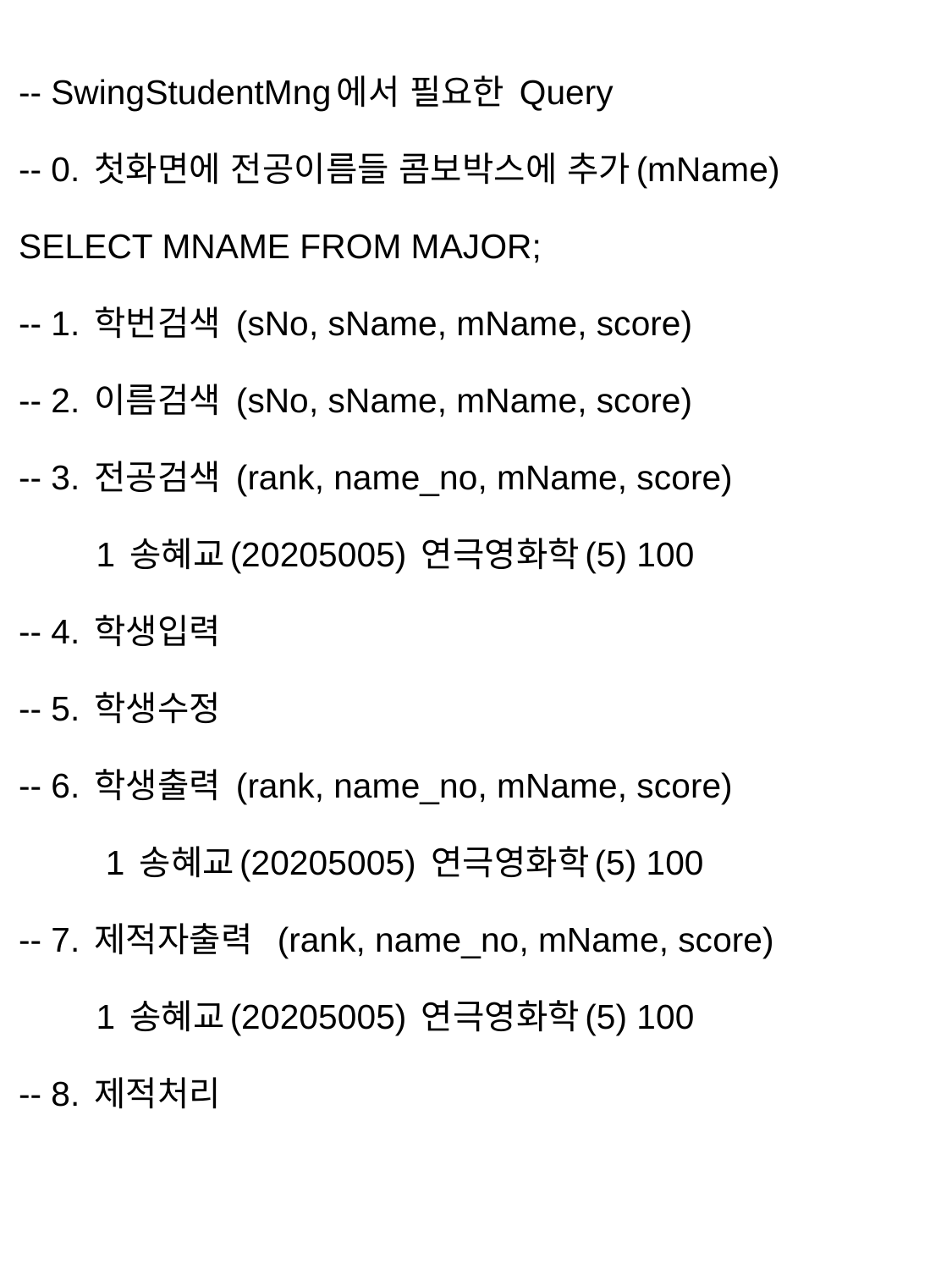

-- SwingStudentMng에서 필요한 Query
-- 0. 첫화면에 전공이름들 콤보박스에 추가(mName)
SELECT MNAME FROM MAJOR;
-- 1. 학번검색 (sNo, sName, mName, score)
-- 2. 이름검색 (sNo, sName, mName, score)
-- 3. 전공검색 (rank, name_no, mName, score)
	1 송혜교(20205005) 연극영화학(5) 100
-- 4. 학생입력
-- 5. 학생수정
-- 6. 학생출력 (rank, name_no, mName, score)
	 1 송혜교(20205005) 연극영화학(5) 100
-- 7. 제적자출력  (rank, name_no, mName, score)
	1 송혜교(20205005) 연극영화학(5) 100
-- 8. 제적처리